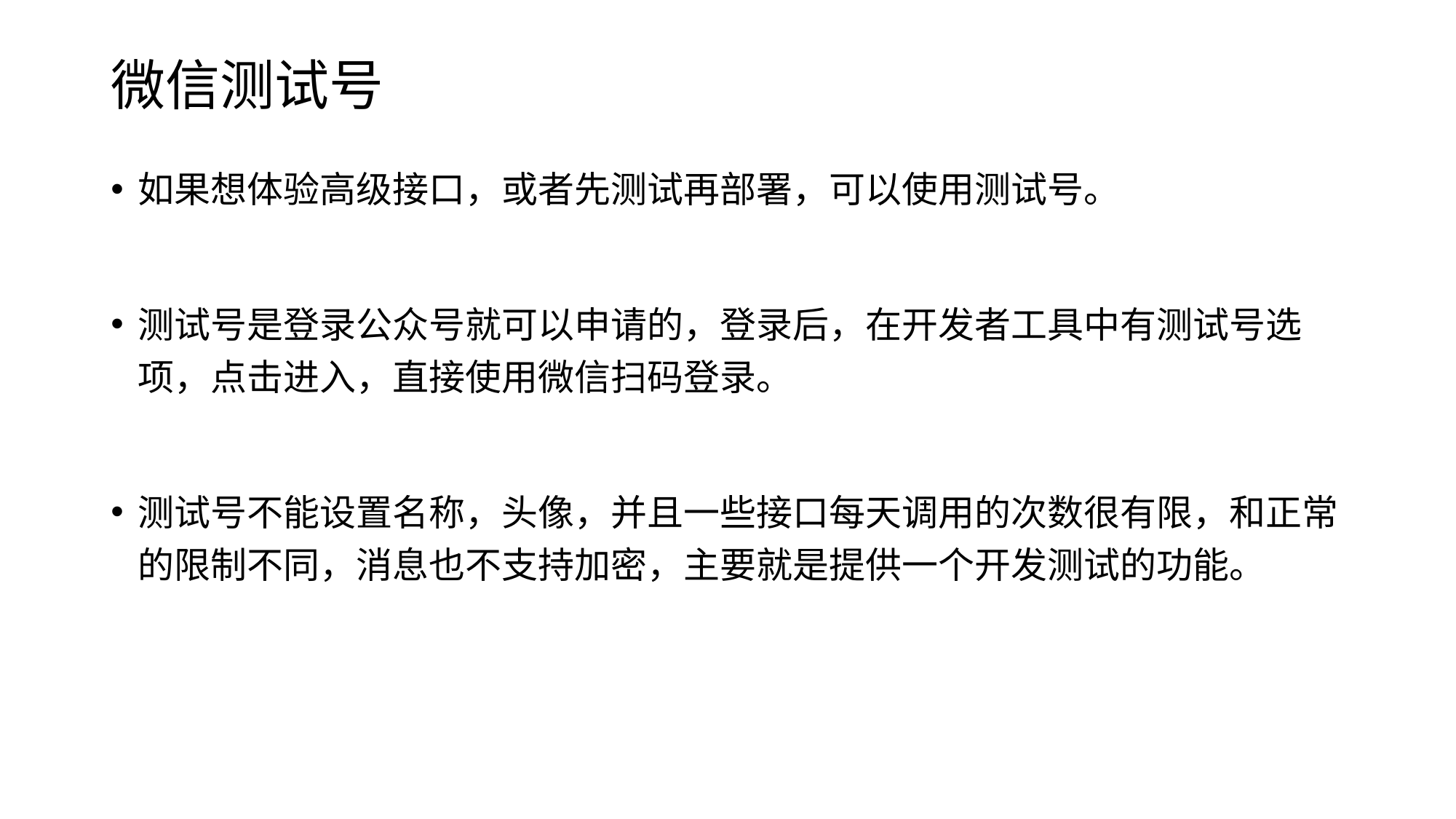

微信测试号
如果想体验高级接口，或者先测试再部署，可以使用测试号。

测试号是登录公众号就可以申请的，登录后，在开发者工具中有测试号选项，点击进入，直接使用微信扫码登录。

测试号不能设置名称，头像，并且一些接口每天调用的次数很有限，和正常的限制不同，消息也不支持加密，主要就是提供一个开发测试的功能。